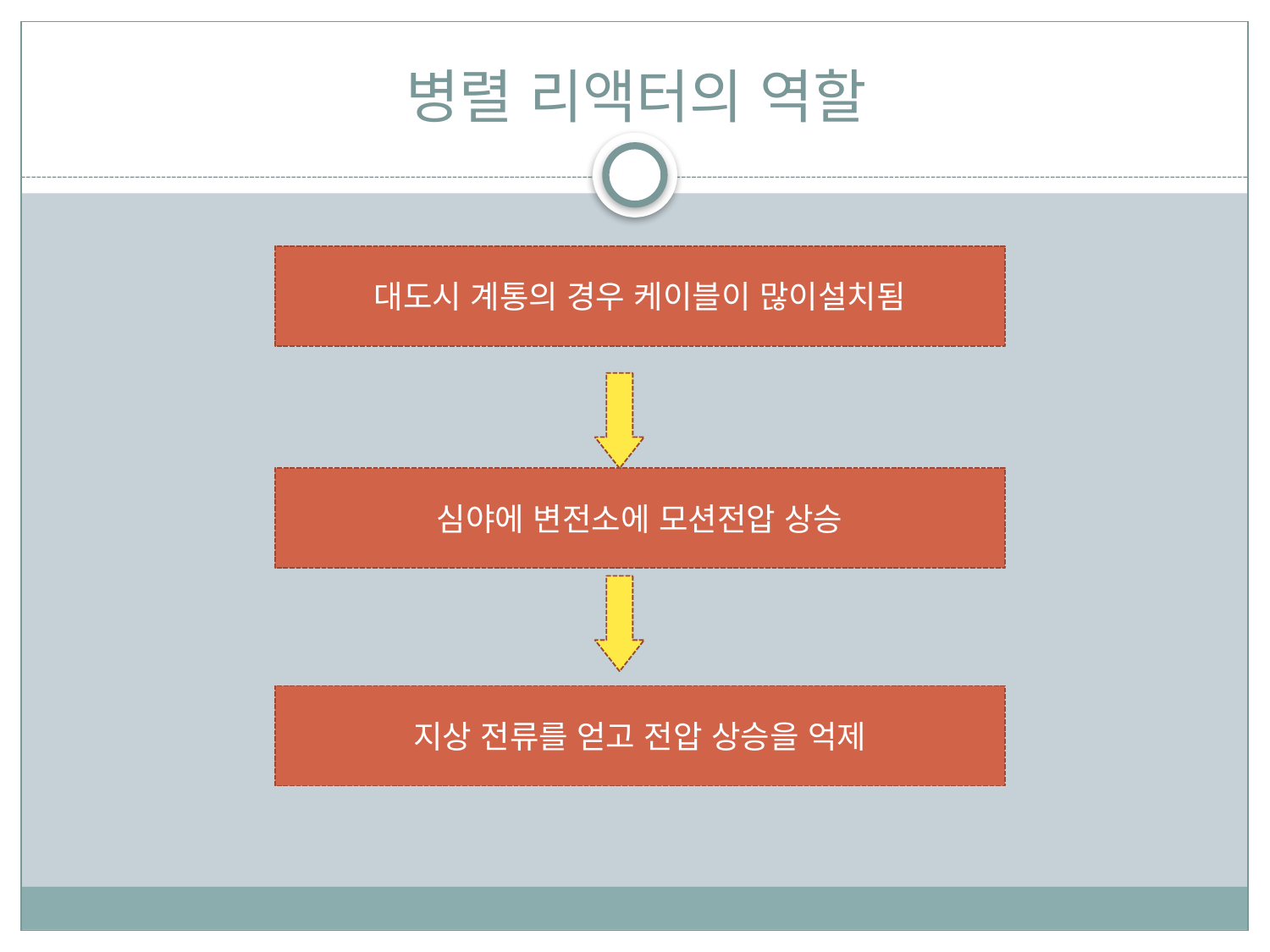

# 병렬 리액터의 역할
대도시 계통의 경우 케이블이 많이설치됨

심야에 변전소에 모션전압 상승

지상 전류를 얻고 전압 상승을 억제